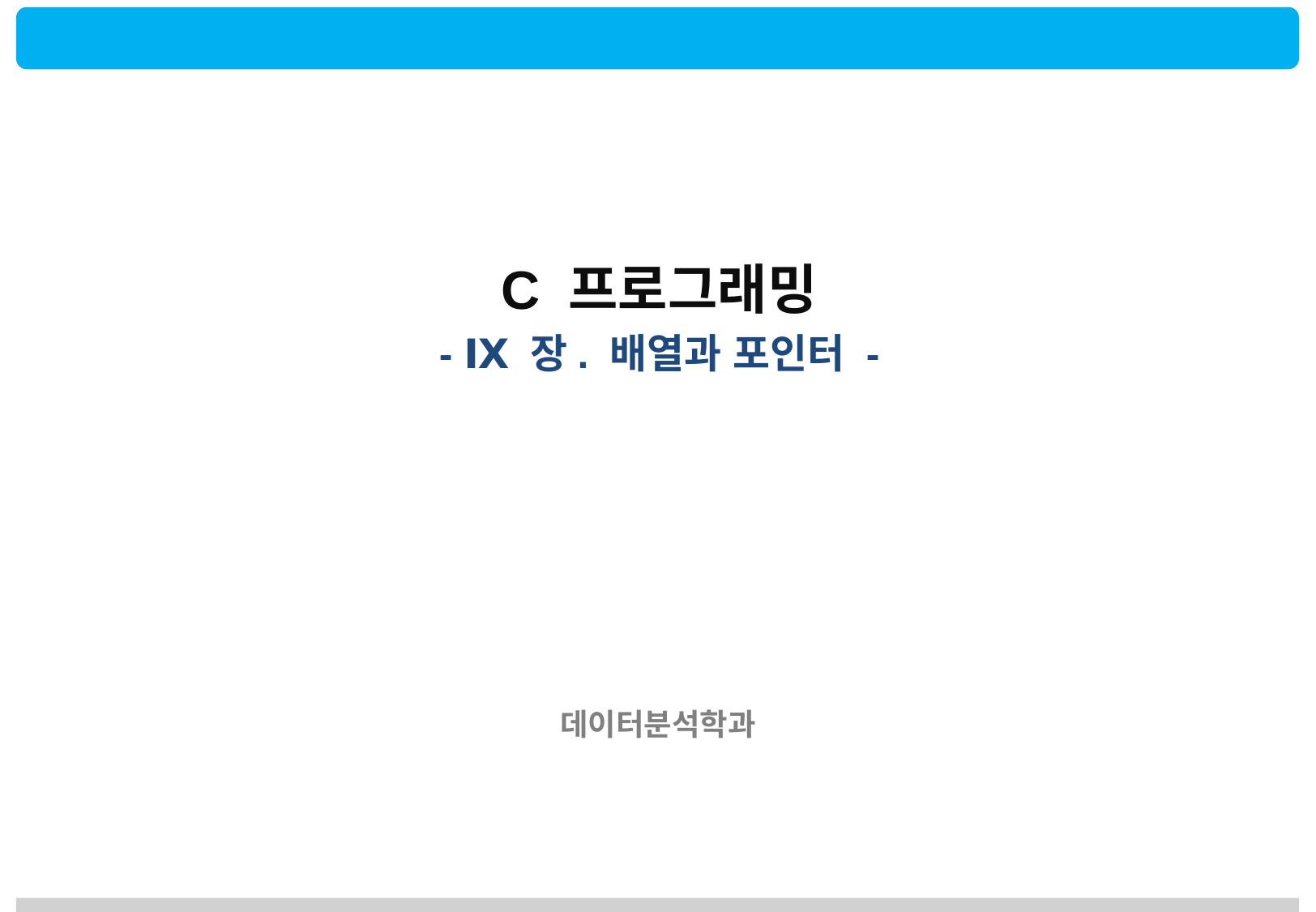

C 프로그래밍
- Ⅸ 장. 배열과 포인터 -
데이터분석학과